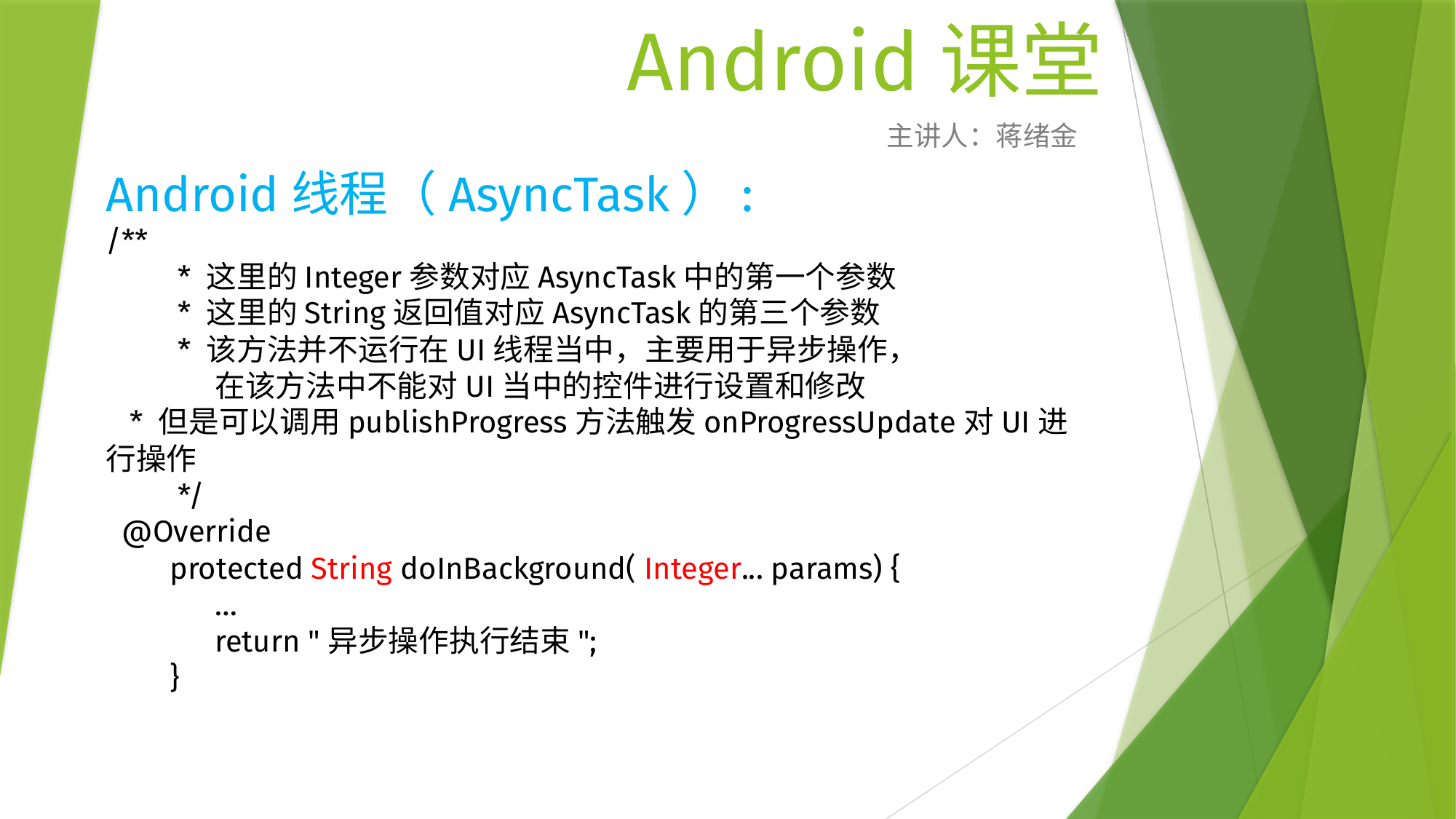

# Android课堂
主讲人：蒋绪金
Android线程（AsyncTask）:
/**
         * 这里的Integer参数对应AsyncTask中的第一个参数
         * 这里的String返回值对应AsyncTask的第三个参数
         * 该方法并不运行在UI线程当中，主要用于异步操作，
	在该方法中不能对UI当中的控件进行设置和修改
   * 但是可以调用publishProgress方法触发onProgressUpdate对UI进行操作
         */
  @Override
        protected String doInBackground( Integer... params) {
	…
	return "异步操作执行结束";
        }